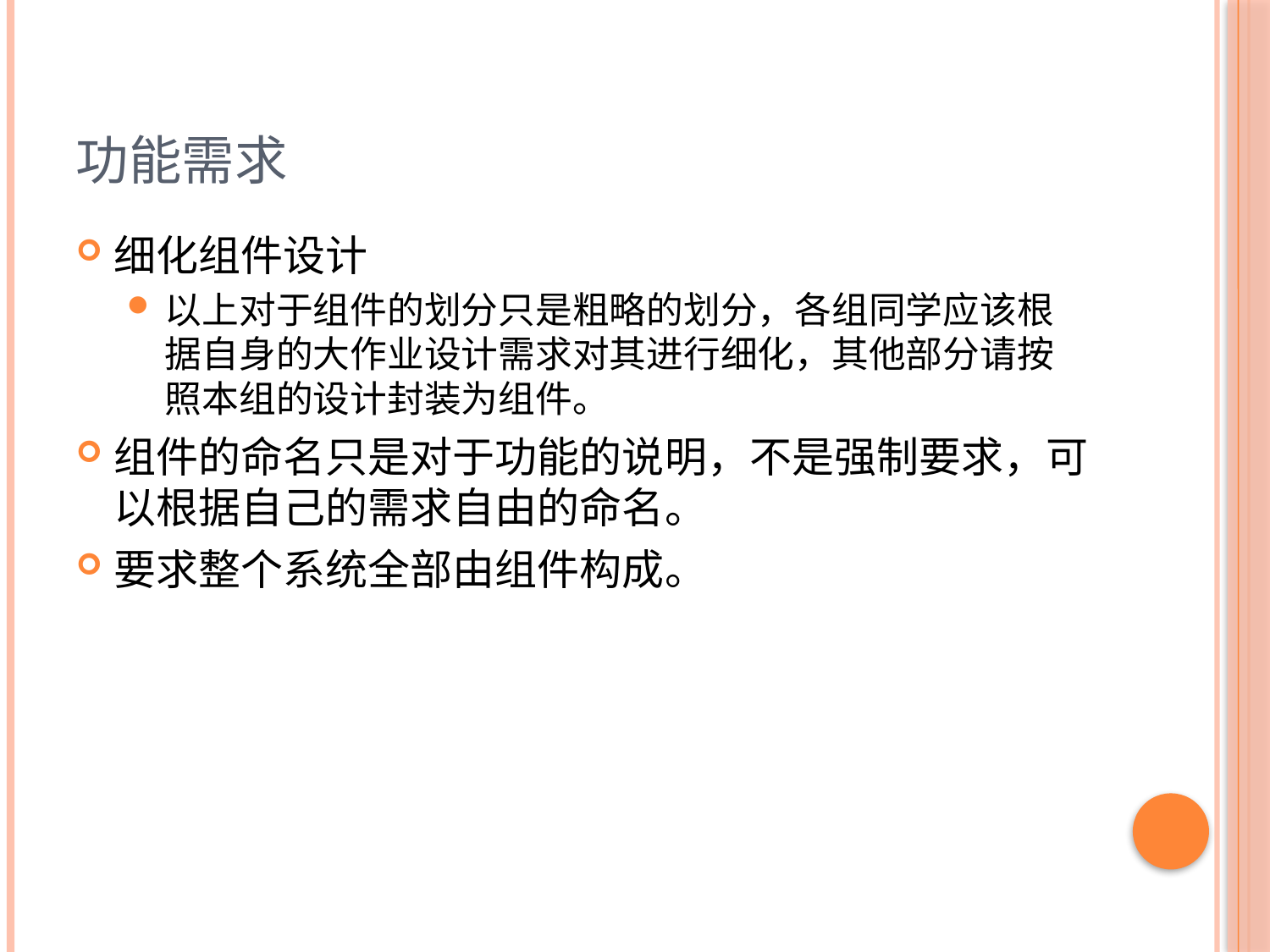

# 功能需求
细化组件设计
以上对于组件的划分只是粗略的划分，各组同学应该根据自身的大作业设计需求对其进行细化，其他部分请按照本组的设计封装为组件。
组件的命名只是对于功能的说明，不是强制要求，可以根据自己的需求自由的命名。
要求整个系统全部由组件构成。